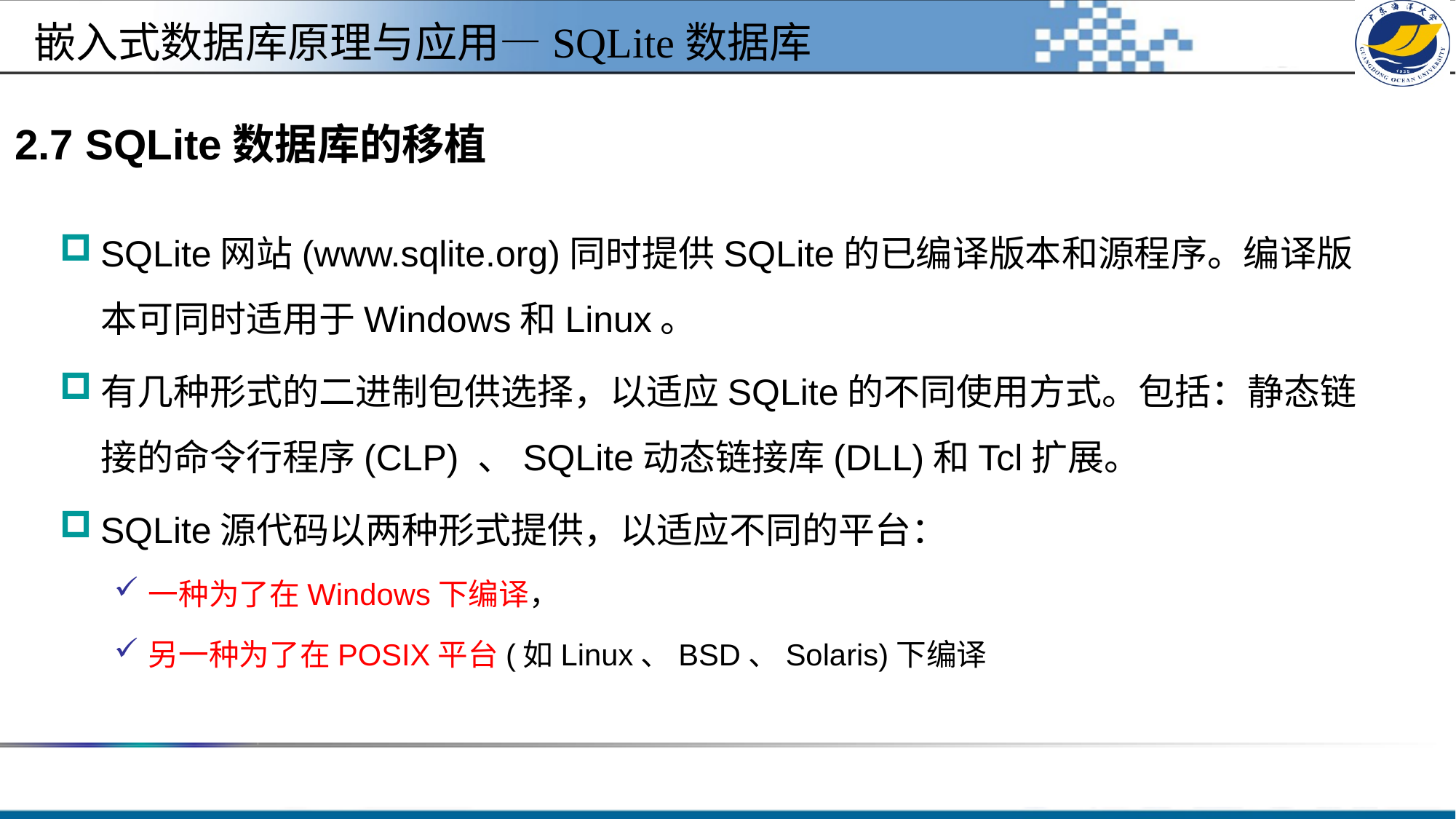

嵌入式数据库原理与应用—SQLite数据库
# 2.7 SQLite数据库的移植
SQLite网站(www.sqlite.org)同时提供SQLite的已编译版本和源程序。编译版本可同时适用于Windows和Linux。
有几种形式的二进制包供选择，以适应SQLite的不同使用方式。包括：静态链接的命令行程序(CLP) 、SQLite动态链接库(DLL)和Tcl扩展。
SQLite源代码以两种形式提供，以适应不同的平台：
一种为了在Windows下编译，
另一种为了在POSIX平台(如Linux、BSD、Solaris)下编译